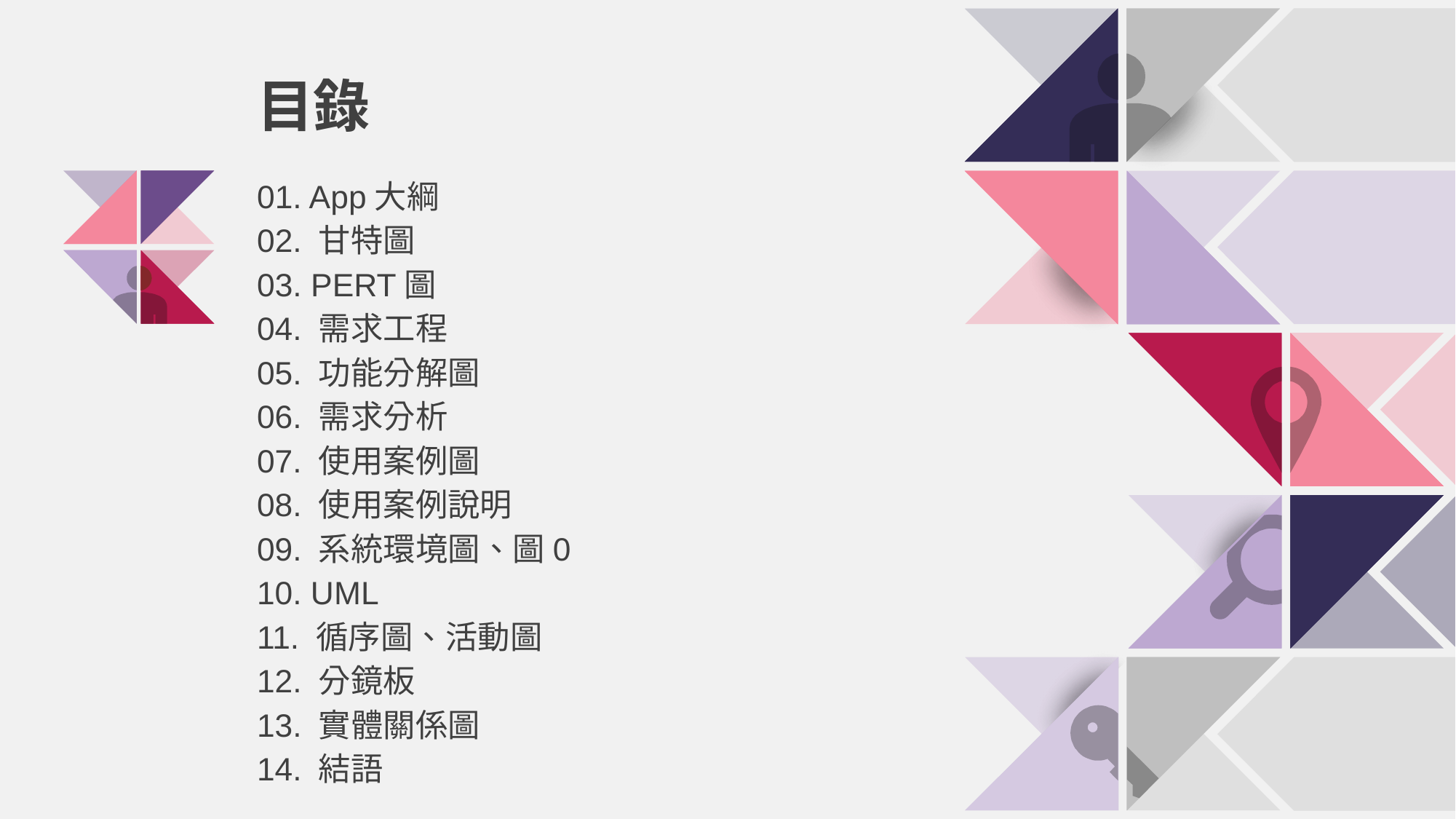

目錄
01. App大綱
02. 甘特圖
03. PERT圖
04. 需求工程
05. 功能分解圖
06. 需求分析
07. 使用案例圖
08. 使用案例說明
09. 系統環境圖、圖0
10. UML
11. 循序圖、活動圖
12. 分鏡板
13. 實體關係圖
14. 結語